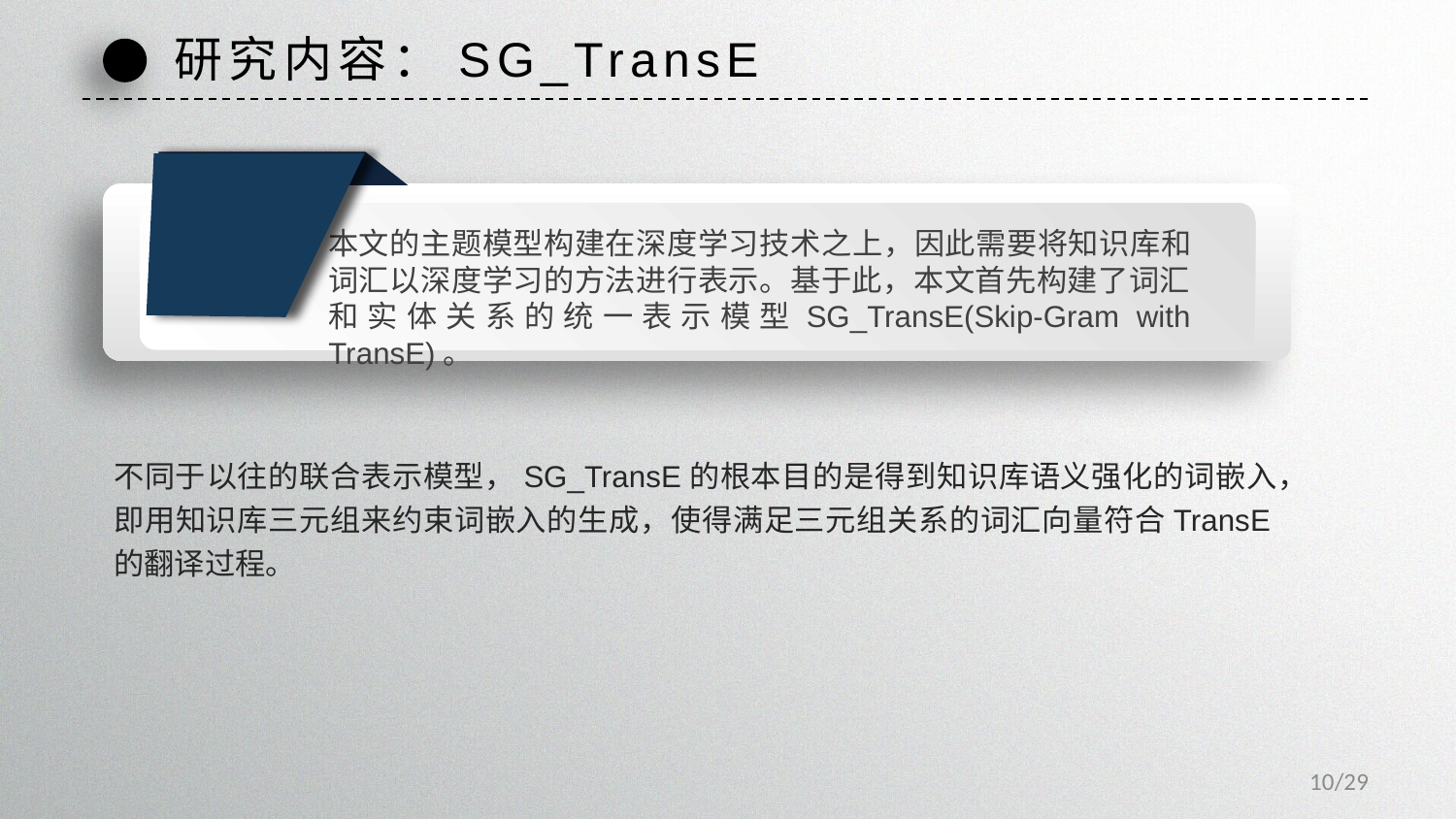

研究内容：SG_TransE

PPT模板：www.1ppt.com/moban/                  PPT素材：www.1ppt.com/sucai/
PPT背景：www.1ppt.com/beijing/                   PPT图表：www.1ppt.com/tubiao/
PPT下载：www.1ppt.com/xiazai/                     PPT教程： www.1ppt.com/powerpoint/
资料下载：www.1ppt.com/ziliao/                   范文下载：www.1ppt.com/fanwen/
试卷下载：www.1ppt.com/shiti/                     教案下载：www.1ppt.com/jiaoan/
PPT论坛：www.1ppt.cn                                     PPT课件：www.1ppt.com/kejian/
语文课件：www.1ppt.com/kejian/yuwen/    数学课件：www.1ppt.com/kejian/shuxue/
英语课件：www.1ppt.com/kejian/yingyu/    美术课件：www.1ppt.com/kejian/meishu/
科学课件：www.1ppt.com/kejian/kexue/     物理课件：www.1ppt.com/kejian/wuli/
化学课件：www.1ppt.com/kejian/huaxue/  生物课件：www.1ppt.com/kejian/shengwu/
地理课件：www.1ppt.com/kejian/dili/          历史课件：www.1ppt.com/kejian/lishi/
本文的主题模型构建在深度学习技术之上，因此需要将知识库和词汇以深度学习的方法进行表示。基于此，本文首先构建了词汇和实体关系的统一表示模型SG_TransE(Skip-Gram with TransE)。
不同于以往的联合表示模型，SG_TransE的根本目的是得到知识库语义强化的词嵌入，即用知识库三元组来约束词嵌入的生成，使得满足三元组关系的词汇向量符合TransE的翻译过程。
10